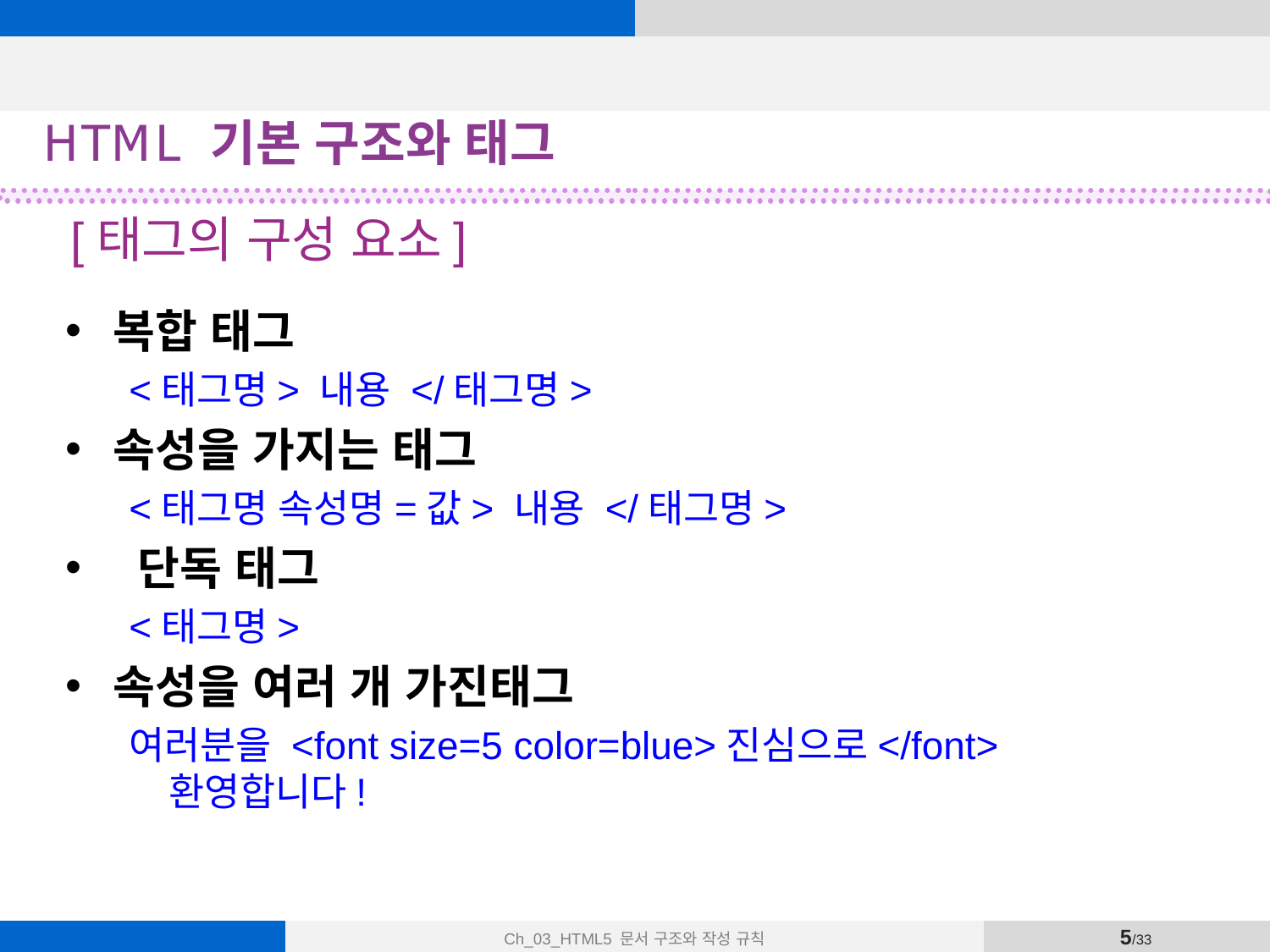

HTML 기본 구조와 태그

[태그의 구성 요소]
복합 태그
<태그명> 내용 </태그명>
속성을 가지는 태그
<태그명 속성명=값> 내용 </태그명>
 단독 태그
<태그명>
속성을 여러 개 가진태그
여러분을 <font size=5 color=blue>진심으로</font> 환영합니다!